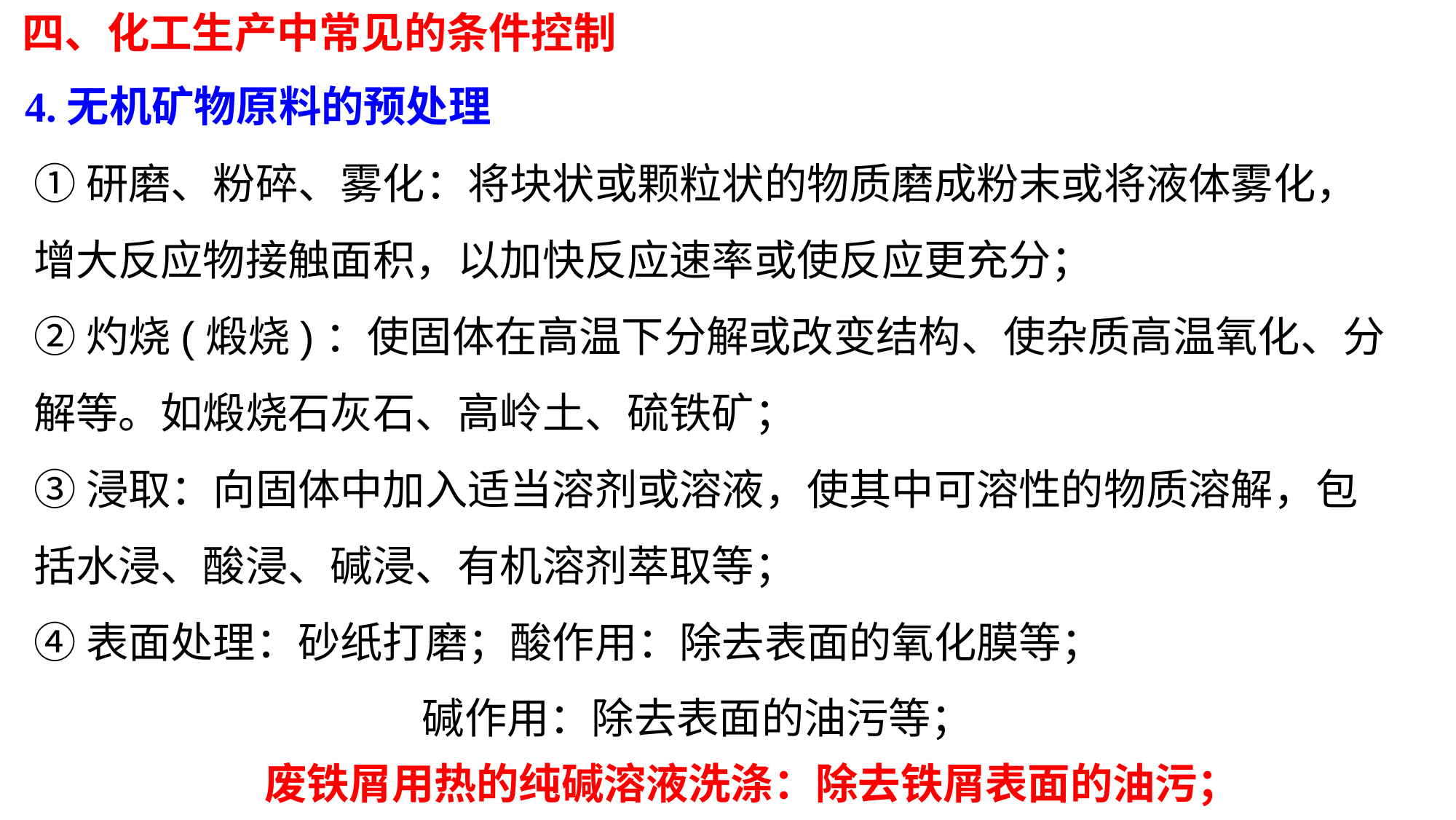

四、化工生产中常见的条件控制
4.无机矿物原料的预处理
①研磨、粉碎、雾化：将块状或颗粒状的物质磨成粉末或将液体雾化，增大反应物接触面积，以加快反应速率或使反应更充分；
②灼烧(煅烧)：使固体在高温下分解或改变结构、使杂质高温氧化、分解等。如煅烧石灰石、高岭土、硫铁矿；
③浸取：向固体中加入适当溶剂或溶液，使其中可溶性的物质溶解，包括水浸、酸浸、碱浸、有机溶剂萃取等；
④表面处理：砂纸打磨；酸作用：除去表面的氧化膜等；
                                        碱作用：除去表面的油污等；
 废铁屑用热的纯碱溶液洗涤：除去铁屑表面的油污；